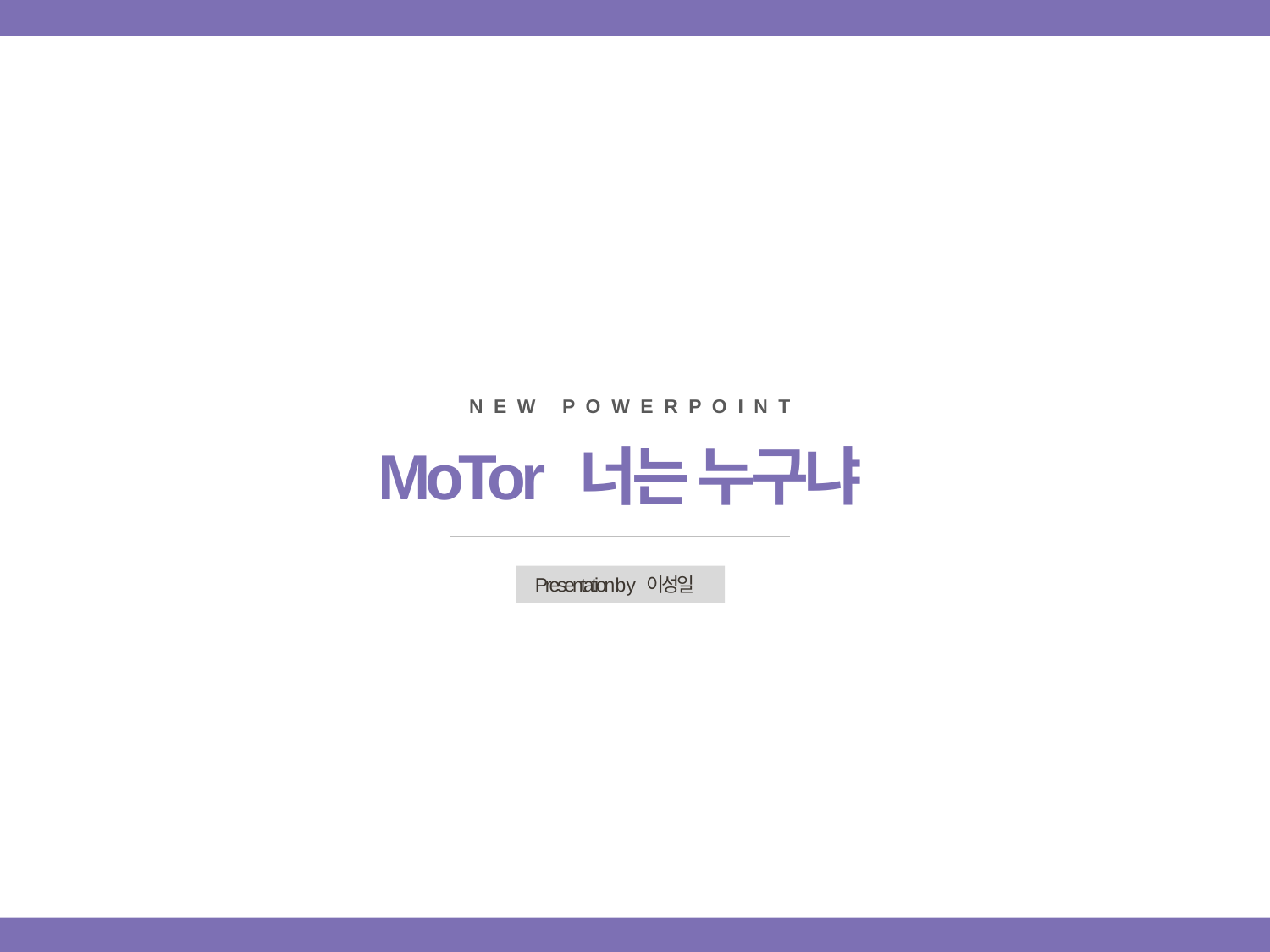

NEW POWERPOINT
MoTor 너는 누구냐

Presentation b y  이성일